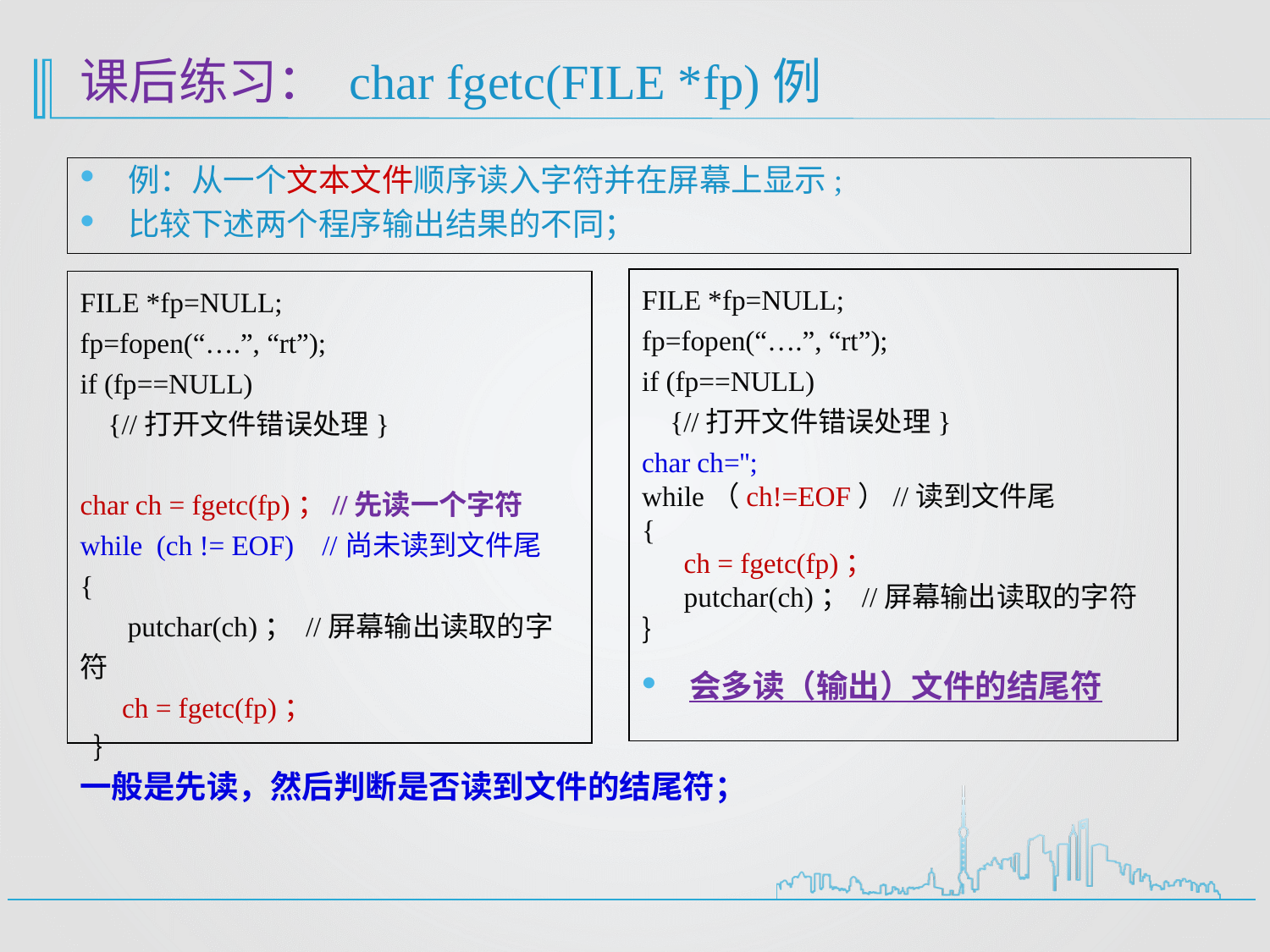

# 课后练习： char fgetc(FILE *fp)例
例：从一个文本文件顺序读入字符并在屏幕上显示;
比较下述两个程序输出结果的不同；

FILE *fp=NULL;
fp=fopen(“….”, “rt”);
if (fp==NULL)
    {//打开文件错误处理}
char ch='';
while（ch!=EOF）//读到文件尾
{
      ch = fgetc(fp)；
      putchar(ch)； //屏幕输出读取的字符
｝
会多读（输出）文件的结尾符

FILE *fp=NULL;
fp=fopen(“….”, “rt”);
if (fp==NULL)
    {//打开文件错误处理}

char ch = fgetc(fp)；//先读一个字符
while  (ch != EOF)    //尚未读到文件尾
{
　  putchar(ch)； //屏幕输出读取的字符
      ch = fgetc(fp)；
 ｝
一般是先读，然后判断是否读到文件的结尾符；